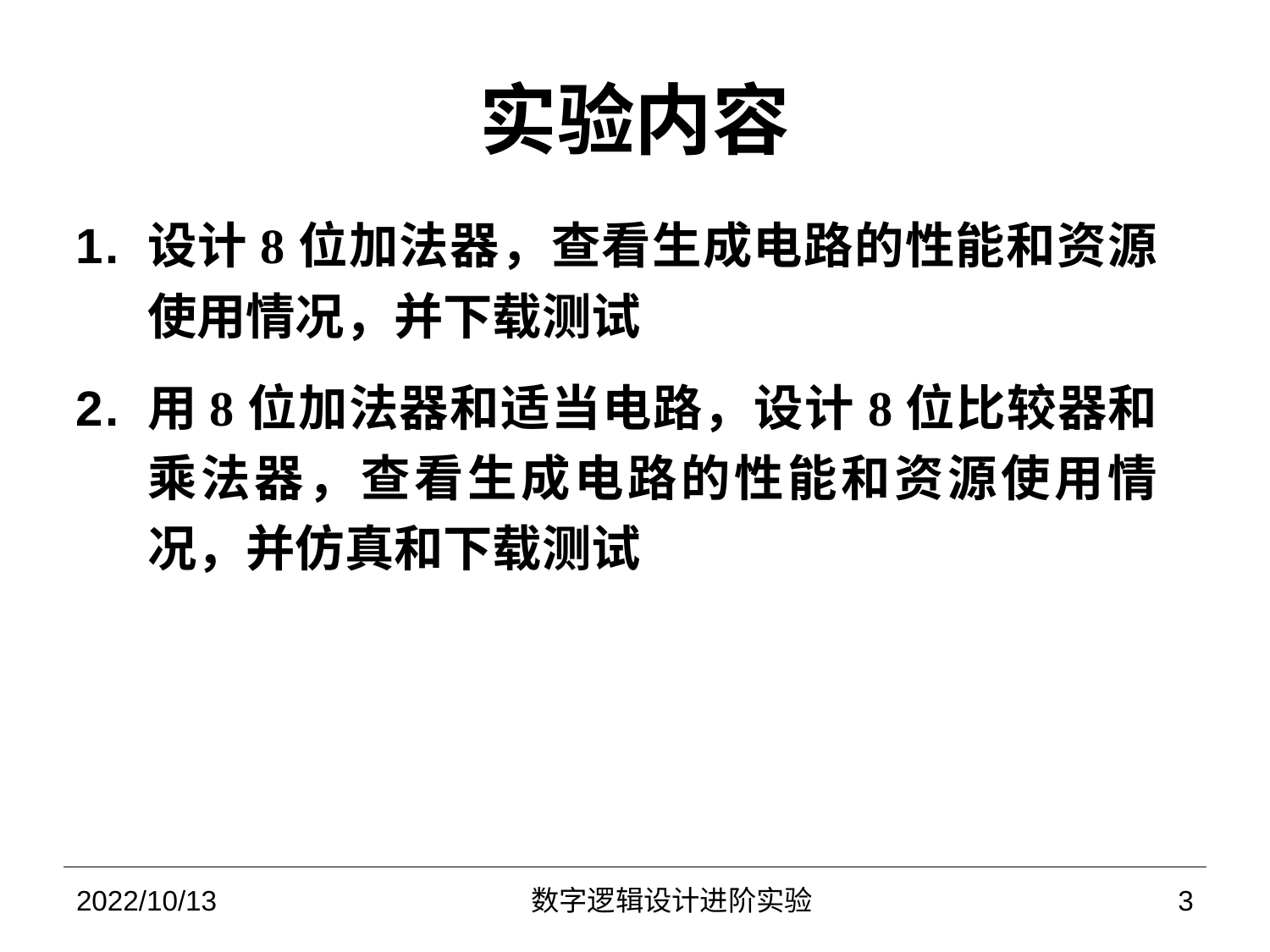

# 实验内容
设计8位加法器，查看生成电路的性能和资源使用情况，并下载测试
用8位加法器和适当电路，设计8位比较器和乘法器，查看生成电路的性能和资源使用情况，并仿真和下载测试

2022/10/13
数字逻辑设计进阶实验
3